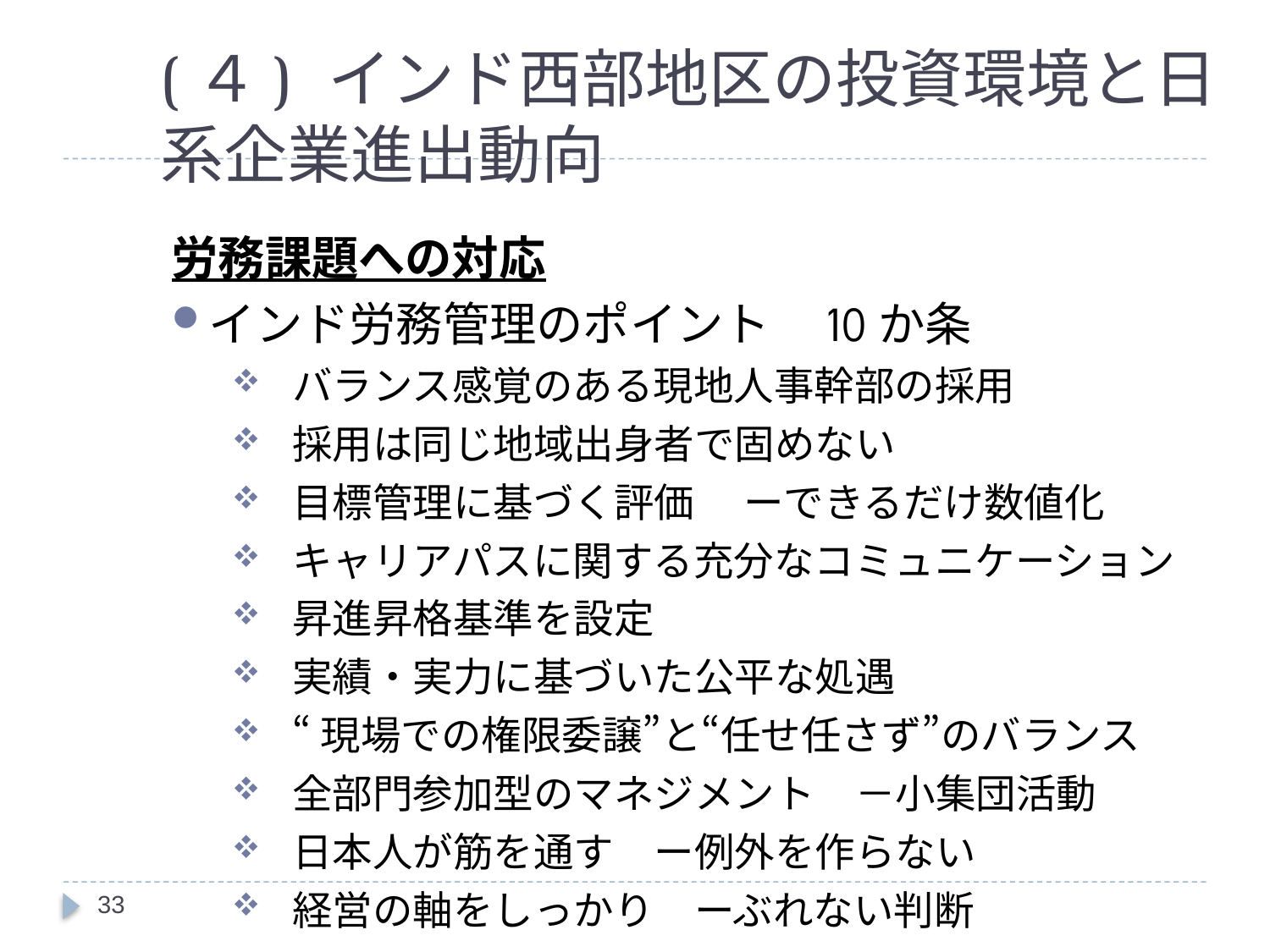

# (４) インド西部地区の投資環境と日系企業進出動向
労務課題への対応
インド労務管理のポイント　10か条
バランス感覚のある現地人事幹部の採用
採用は同じ地域出身者で固めない
目標管理に基づく評価 　ーできるだけ数値化
キャリアパスに関する充分なコミュニケーション
昇進昇格基準を設定
実績・実力に基づいた公平な処遇
“現場での権限委譲”と“任せ任さず”のバランス
全部門参加型のマネジメント　－小集団活動
日本人が筋を通す　ー例外を作らない
経営の軸をしっかり　ーぶれない判断

33